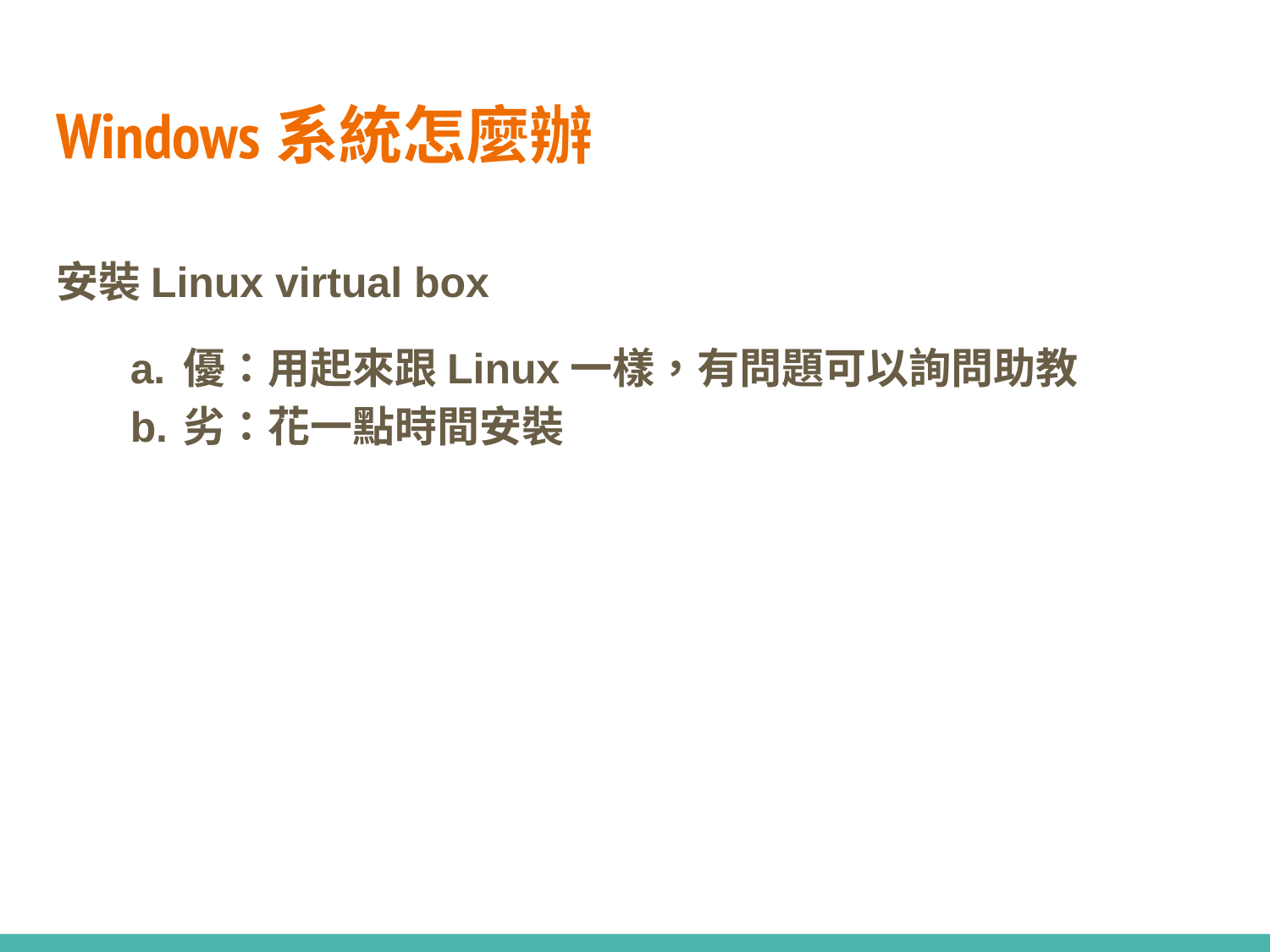

# Windows系統怎麼辦
安裝Linux virtual box
優：用起來跟Linux一樣，有問題可以詢問助教
劣：花一點時間安裝